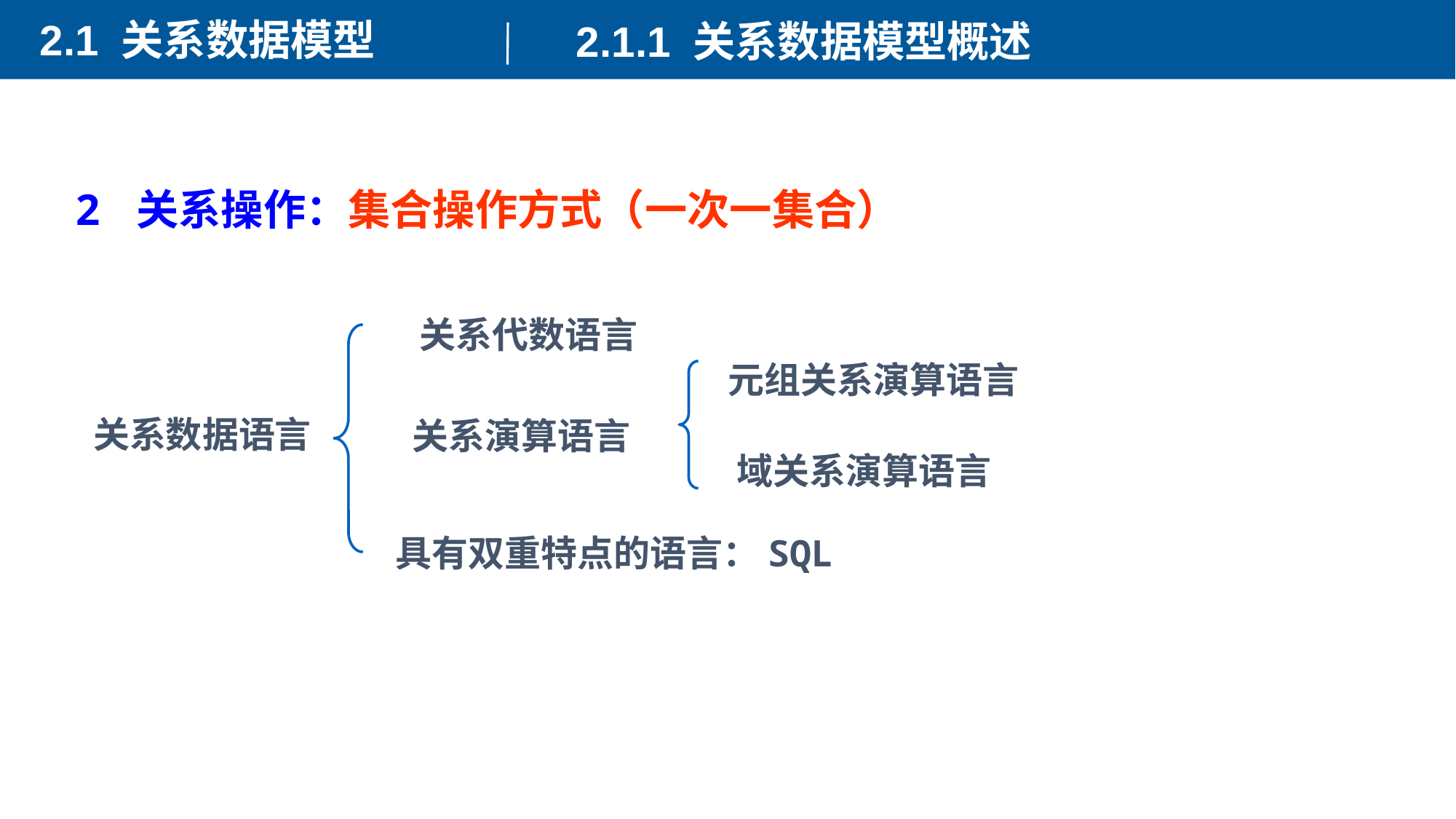

2.1 关系数据模型
2.1.1 关系数据模型概述
2 关系操作：集合操作方式（一次一集合）
关系代数语言

元组关系演算语言

关系数据语言
关系演算语言
域关系演算语言
具有双重特点的语言：SQL